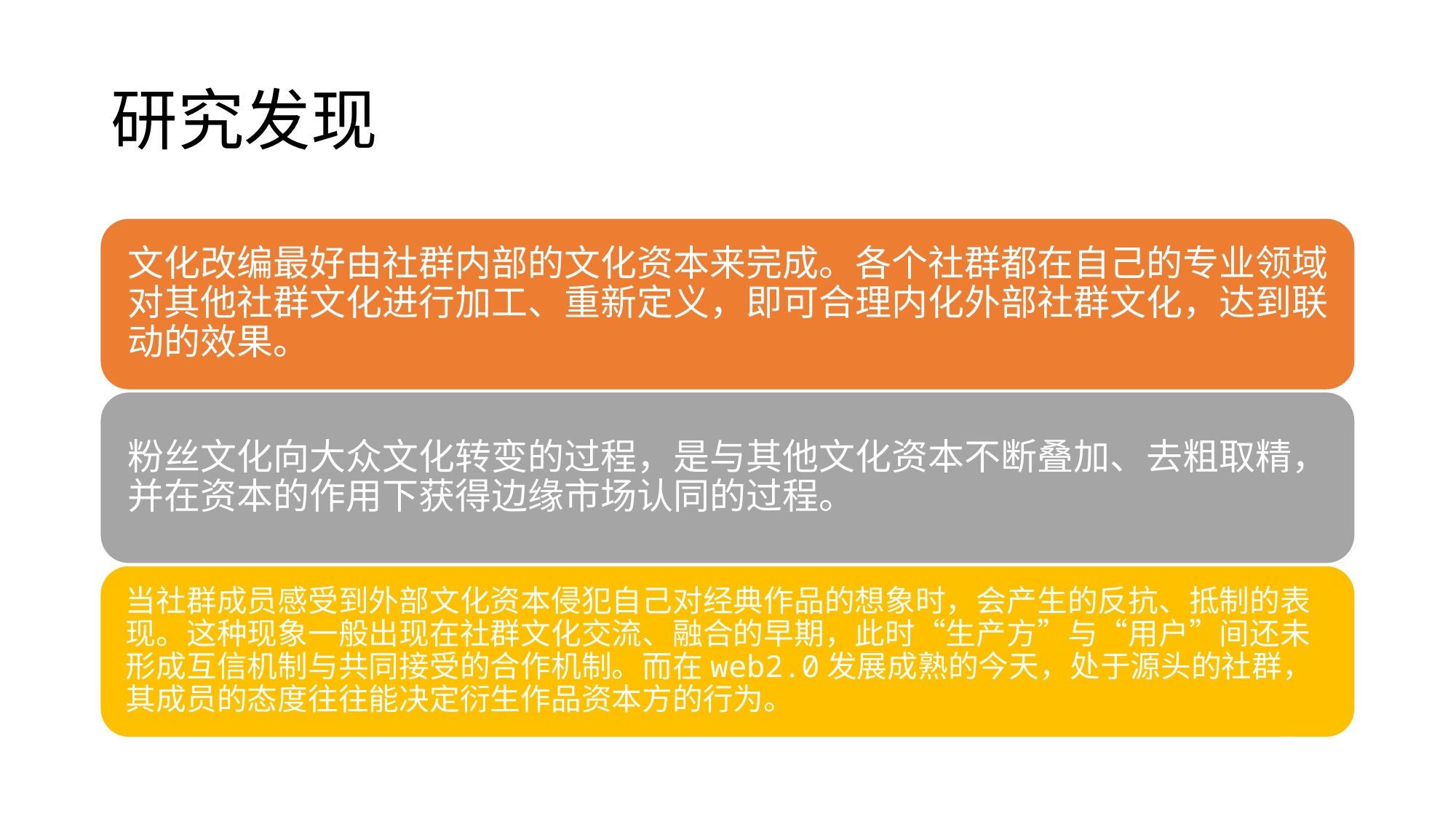

# 研究发现
文化改编最好由社群内部的文化资本来完成。各个社群都在自己的专业领域对其他社群文化进行加工、重新定义，即可合理内化外部社群文化，达到联动的效果。
粉丝文化向大众文化转变的过程，是与其他文化资本不断叠加、去粗取精，并在资本的作用下获得边缘市场认同的过程。
当社群成员感受到外部文化资本侵犯自己对经典作品的想象时，会产生的反抗、抵制的表现。这种现象一般出现在社群文化交流、融合的早期，此时“生产方”与“用户”间还未形成互信机制与共同接受的合作机制。而在web2.0发展成熟的今天，处于源头的社群，其成员的态度往往能决定衍生作品资本方的行为。